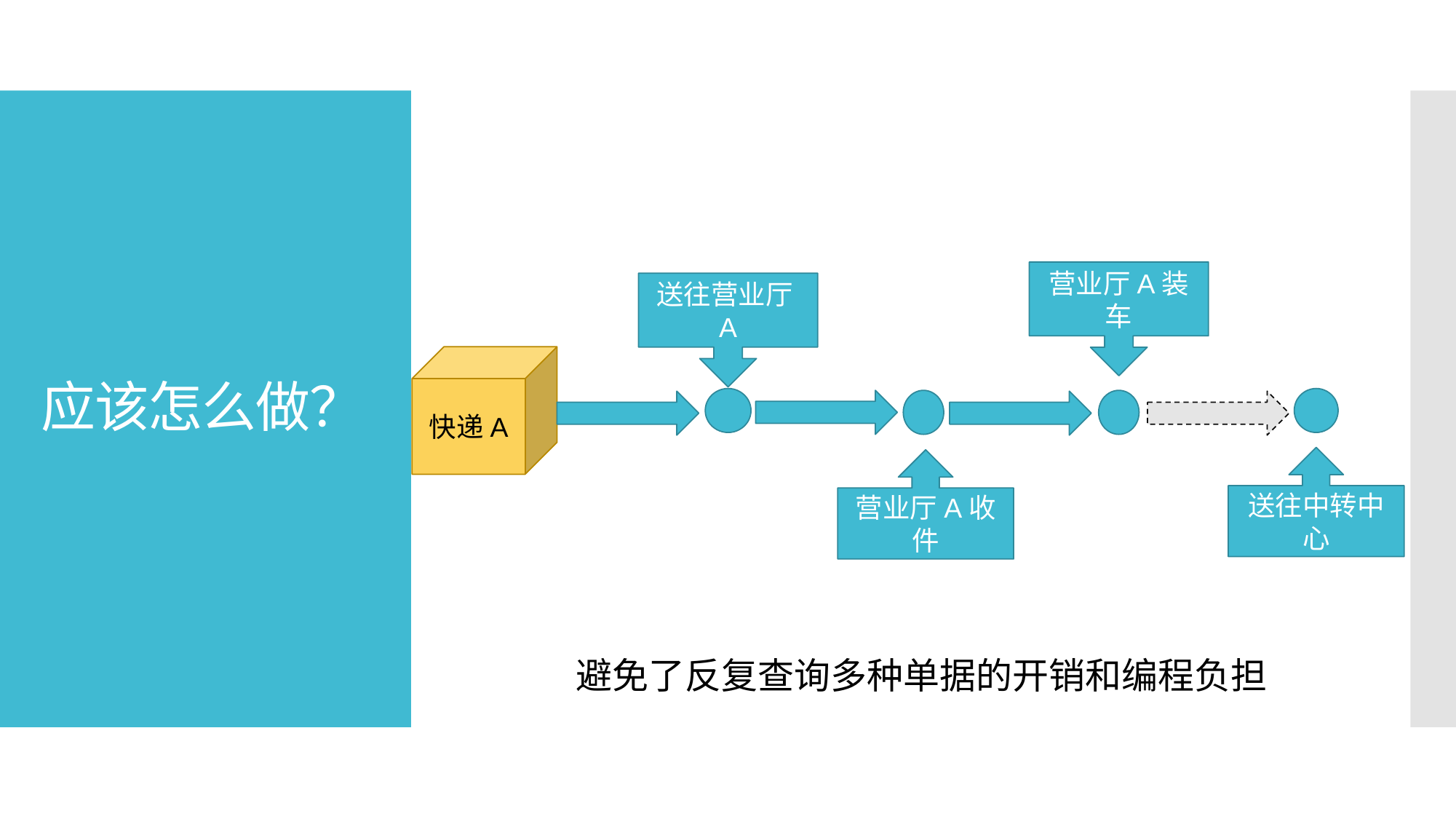

# 应该怎么做？
营业厅A装车
送往营业厅A
快递A

送往中转中心
营业厅A收件
避免了反复查询多种单据的开销和编程负担